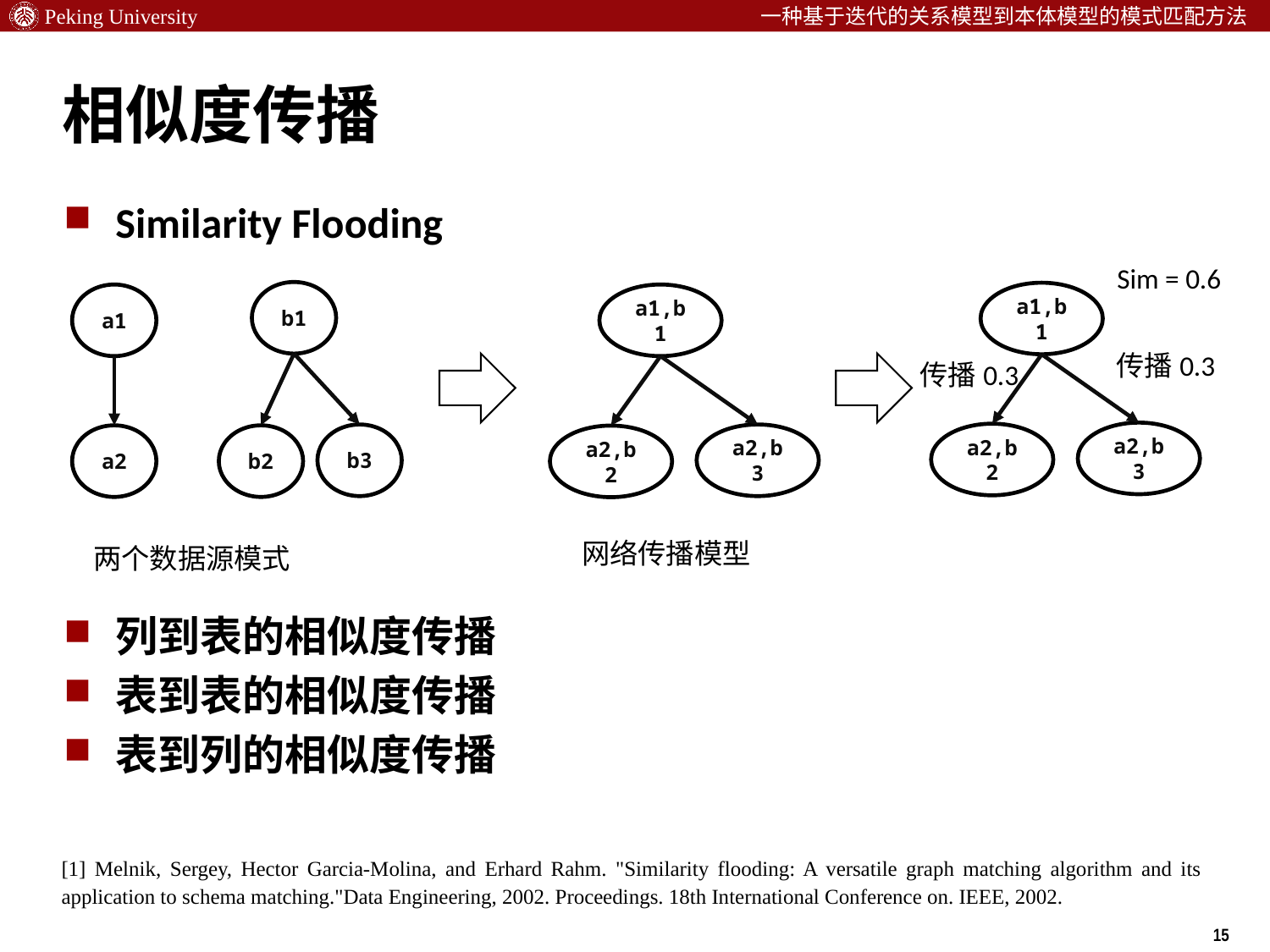

# 相似度传播
Similarity Flooding

列到表的相似度传播
表到表的相似度传播
表到列的相似度传播

Sim = 0.6
a1,b1
a2,b3
a2,b2
传播0.3
传播0.3

b1
a1
b3
a2
b2
两个数据源模式
a1,b1

a2,b3
a2,b2
网络传播模型
[1] Melnik, Sergey, Hector Garcia-Molina, and Erhard Rahm. "Similarity flooding: A versatile graph matching algorithm and its application to schema matching."Data Engineering, 2002. Proceedings. 18th International Conference on. IEEE, 2002.